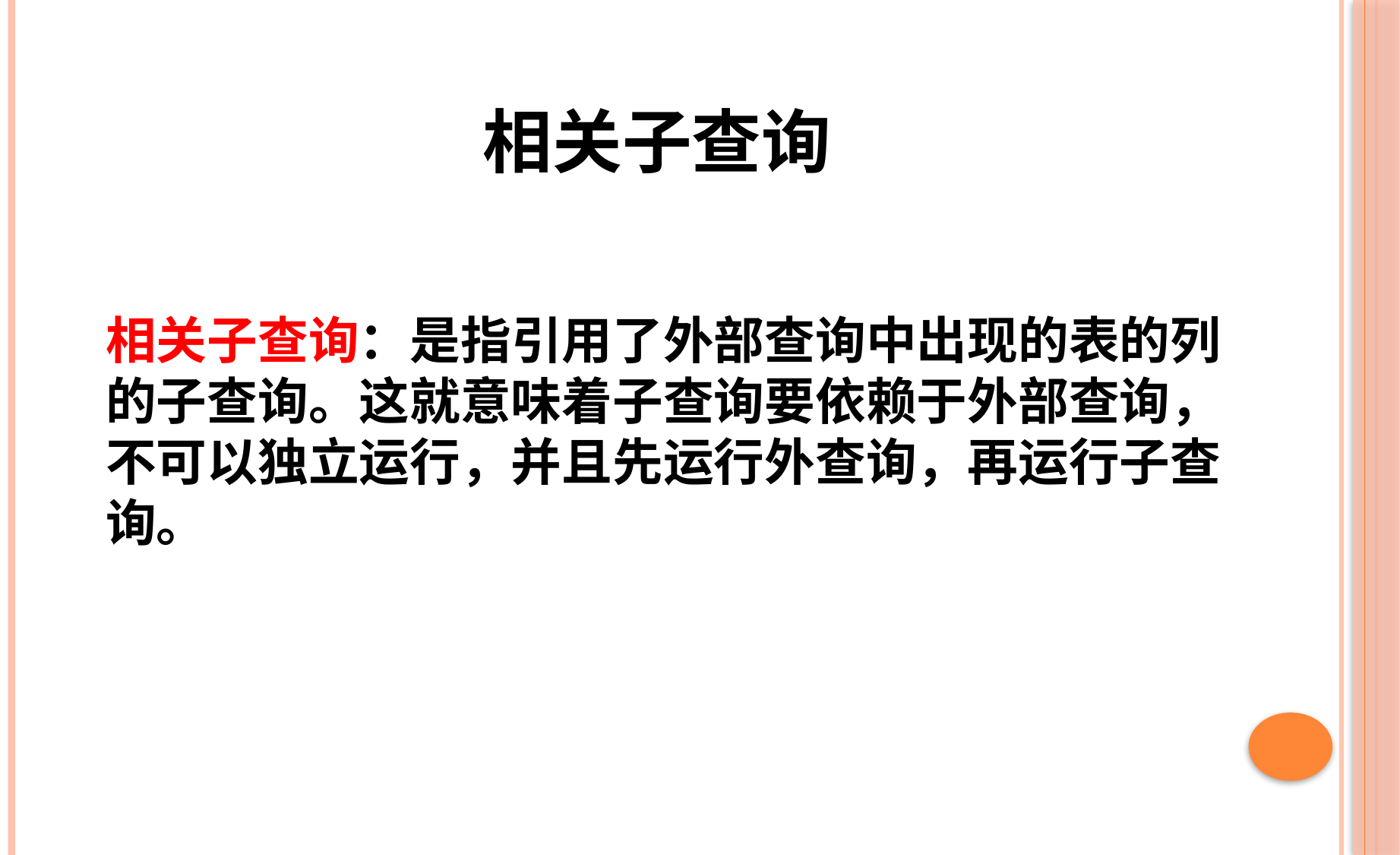

# 相关子查询
相关子查询：是指引用了外部查询中出现的表的列的子查询。这就意味着子查询要依赖于外部查询，不可以独立运行，并且先运行外查询，再运行子查询。